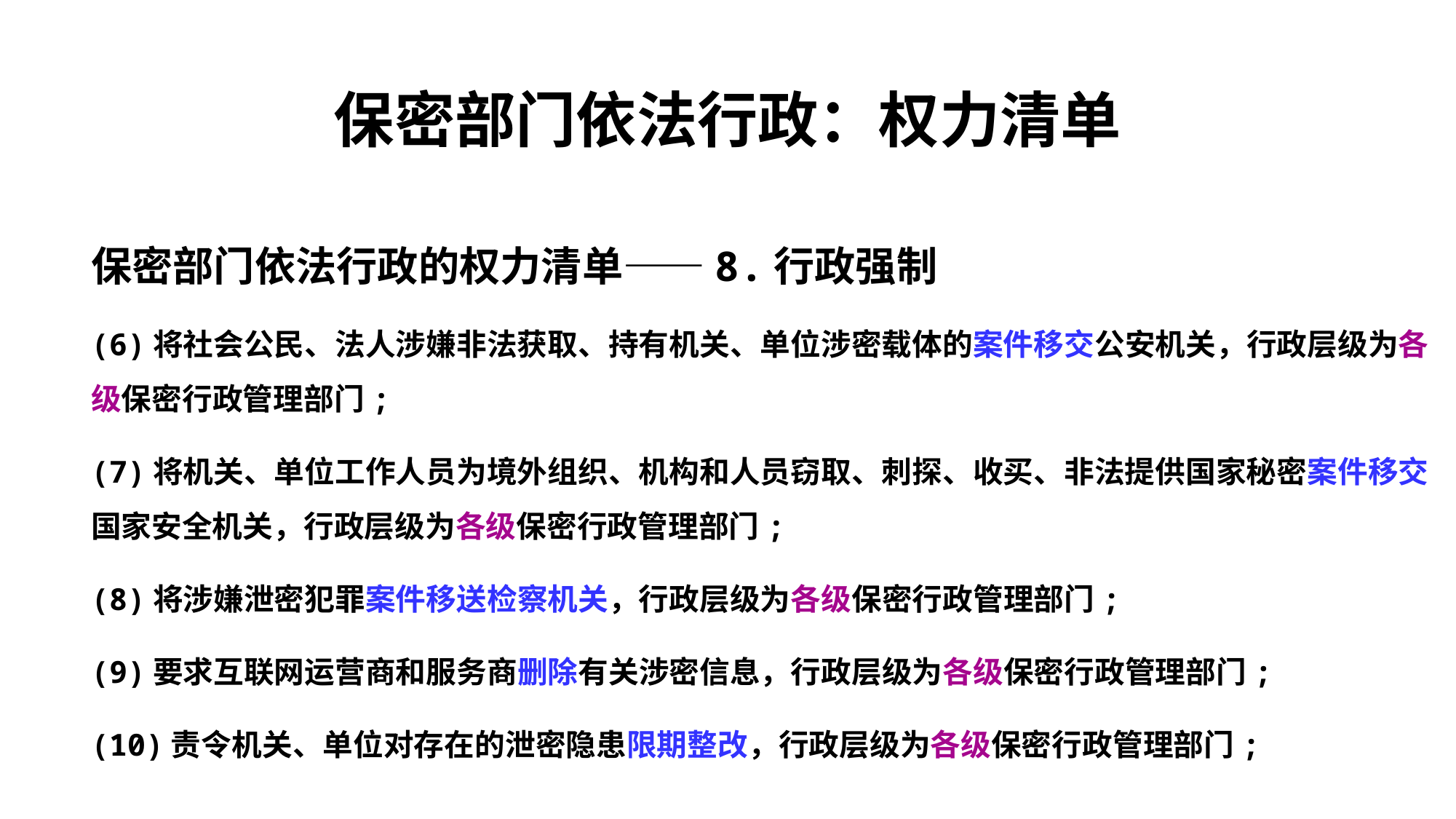

# 保密部门依法行政：权力清单
保密部门依法行政的权力清单——8.行政强制
(6)将社会公民、法人涉嫌非法获取、持有机关、单位涉密载体的案件移交公安机关，行政层级为各级保密行政管理部门;
(7)将机关、单位工作人员为境外组织、机构和人员窃取、刺探、收买、非法提供国家秘密案件移交国家安全机关，行政层级为各级保密行政管理部门;
(8)将涉嫌泄密犯罪案件移送检察机关，行政层级为各级保密行政管理部门;
(9)要求互联网运营商和服务商删除有关涉密信息，行政层级为各级保密行政管理部门;
(10)责令机关、单位对存在的泄密隐患限期整改，行政层级为各级保密行政管理部门;